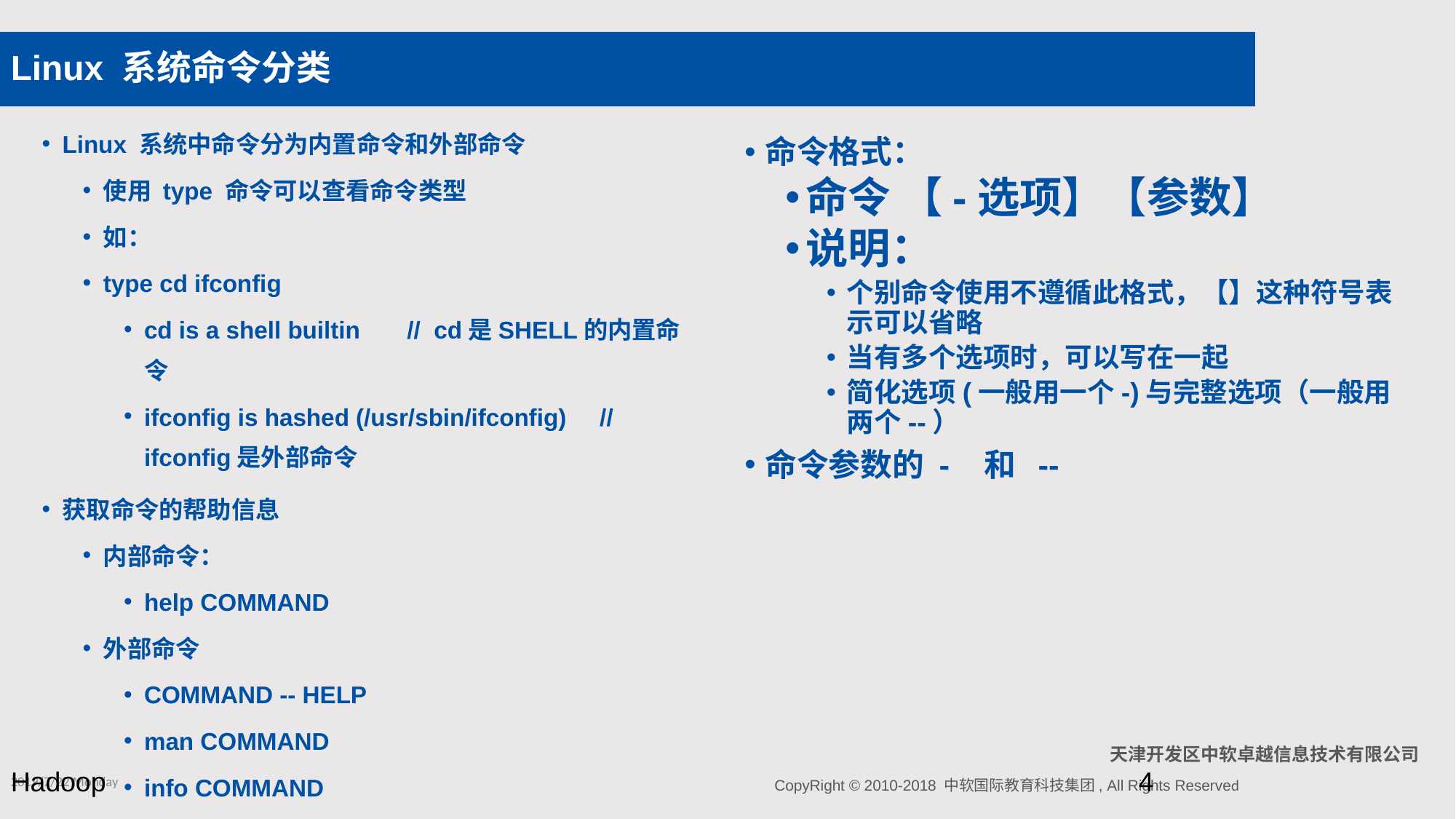

# Linux 系统命令分类
Linux 系统中命令分为内置命令和外部命令
使用 type 命令可以查看命令类型
如：
type cd ifconfig
cd is a shell builtin       //  cd是SHELL的内置命令
ifconfig is hashed (/usr/sbin/ifconfig)     // ifconfig是外部命令
获取命令的帮助信息
内部命令：
help COMMAND
外部命令
COMMAND -- HELP
man COMMAND
info COMMAND
命令格式：
命令 【-选项】【参数】
说明：
个别命令使用不遵循此格式，【】这种符号表示可以省略
当有多个选项时，可以写在一起
简化选项(一般用一个-)与完整选项（一般用两个--）
命令参数的 -   和  --

2019/7/22 Monday
Hadoop
4